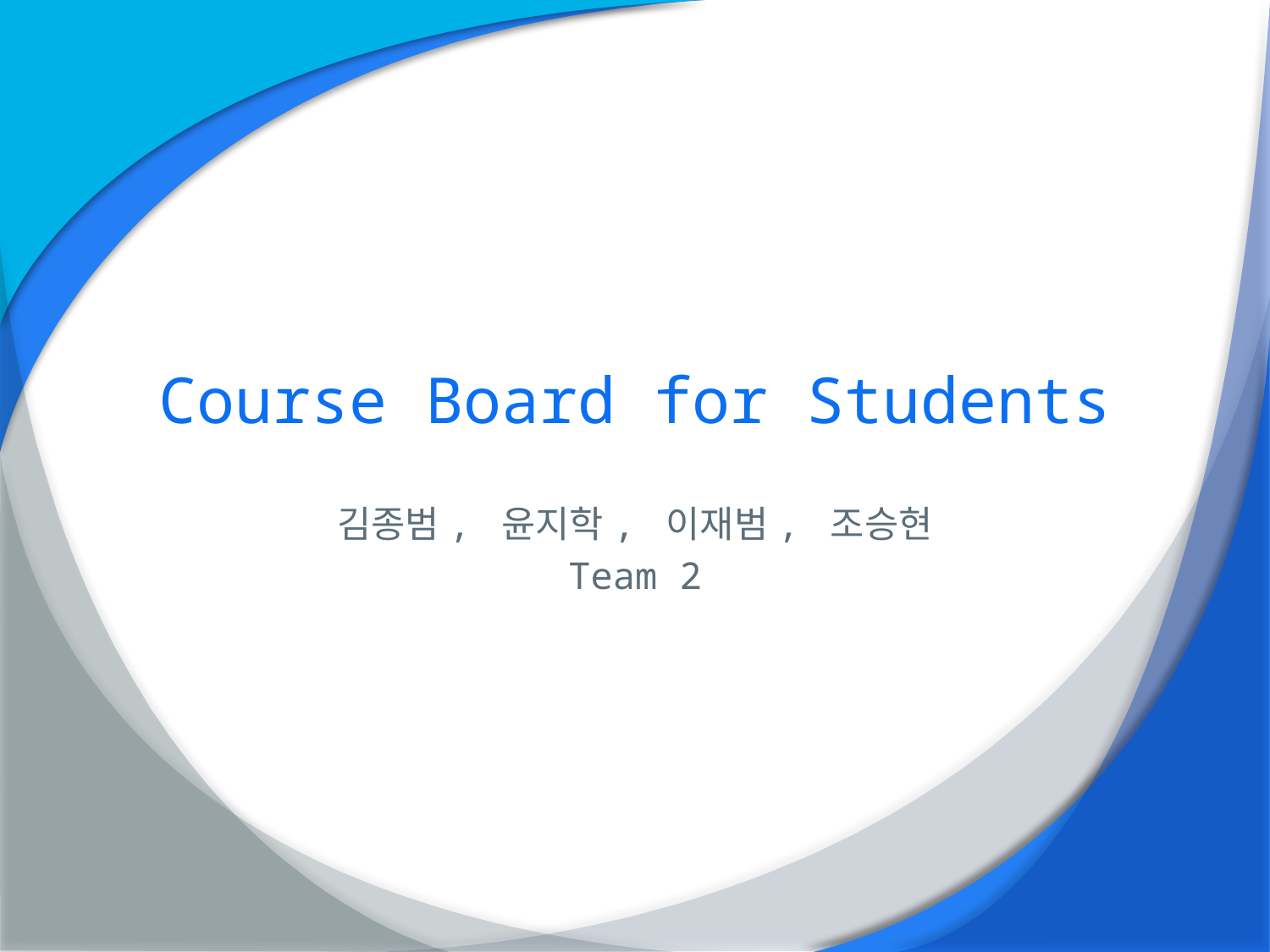

# Course Board for Students
김종범, 윤지학, 이재범, 조승현
Team 2